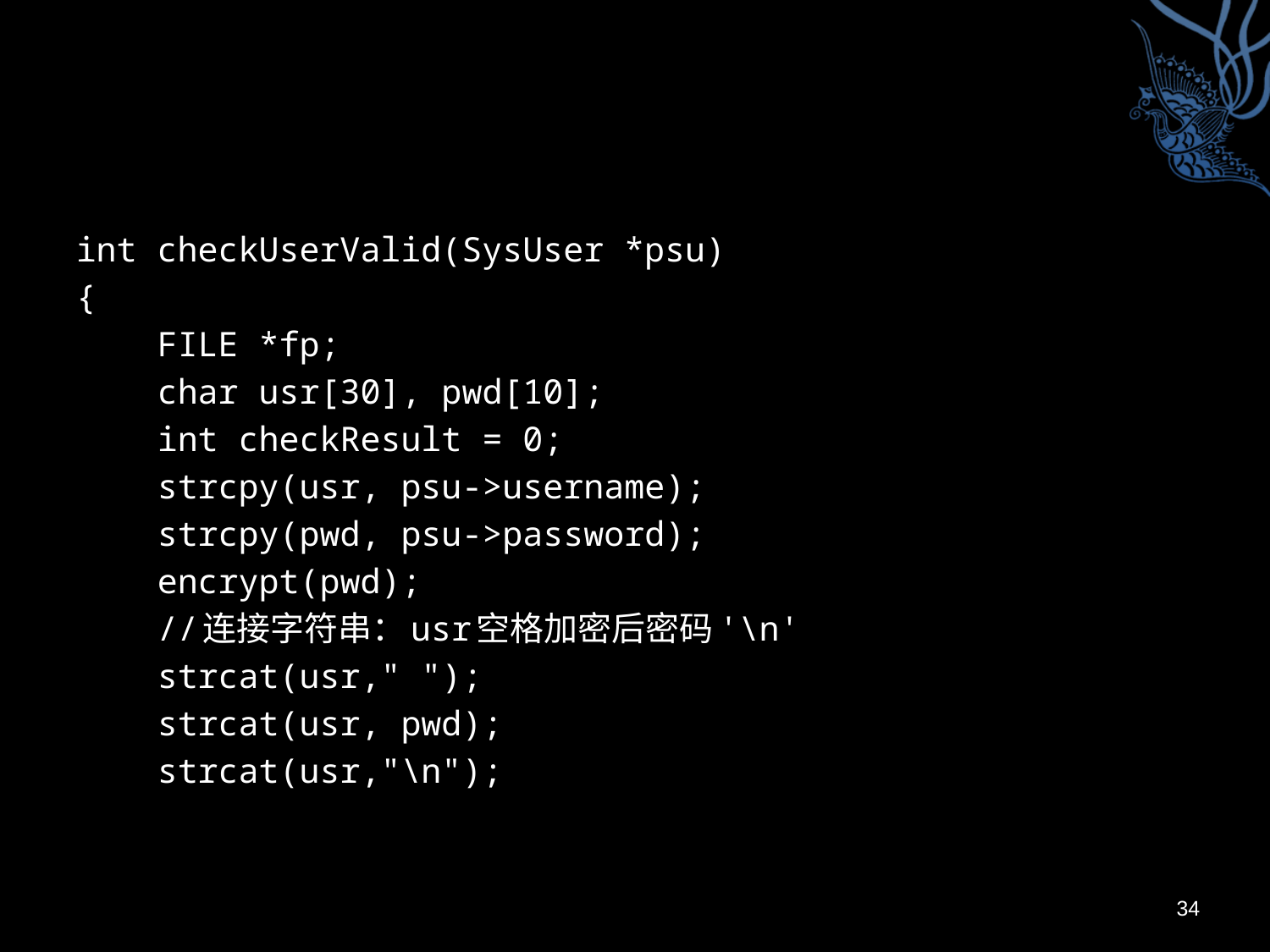

#
int checkUserValid(SysUser *psu)
{
    FILE *fp;
    char usr[30], pwd[10];
    int checkResult = 0;
    strcpy(usr, psu->username);
    strcpy(pwd, psu->password);
    encrypt(pwd);
    //连接字符串：usr空格加密后密码'\n'
    strcat(usr," ");
    strcat(usr, pwd);
    strcat(usr,"\n");

34